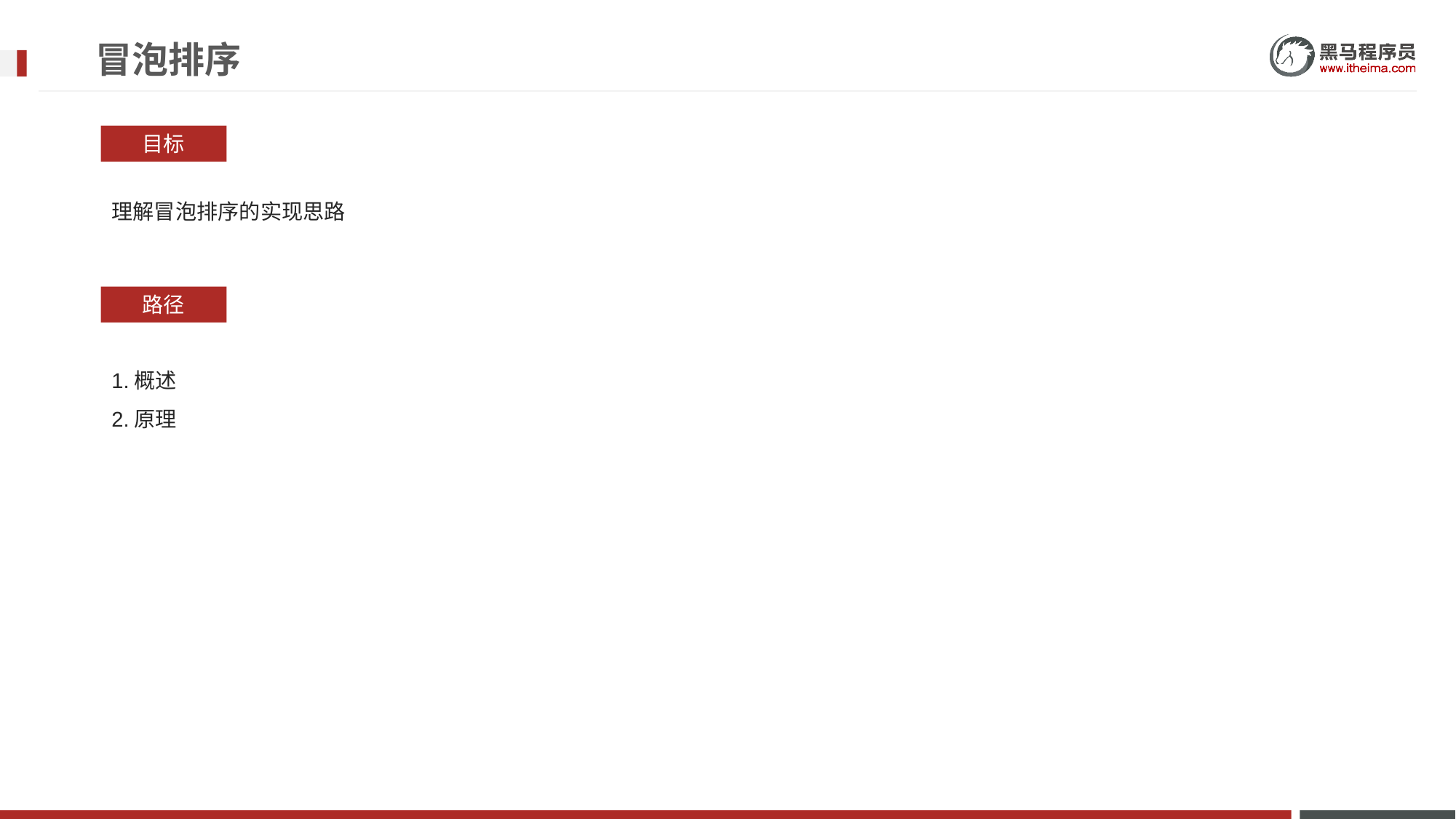

# 冒泡排序
目标
理解冒泡排序的实现思路
路径
1.概述
2.原理